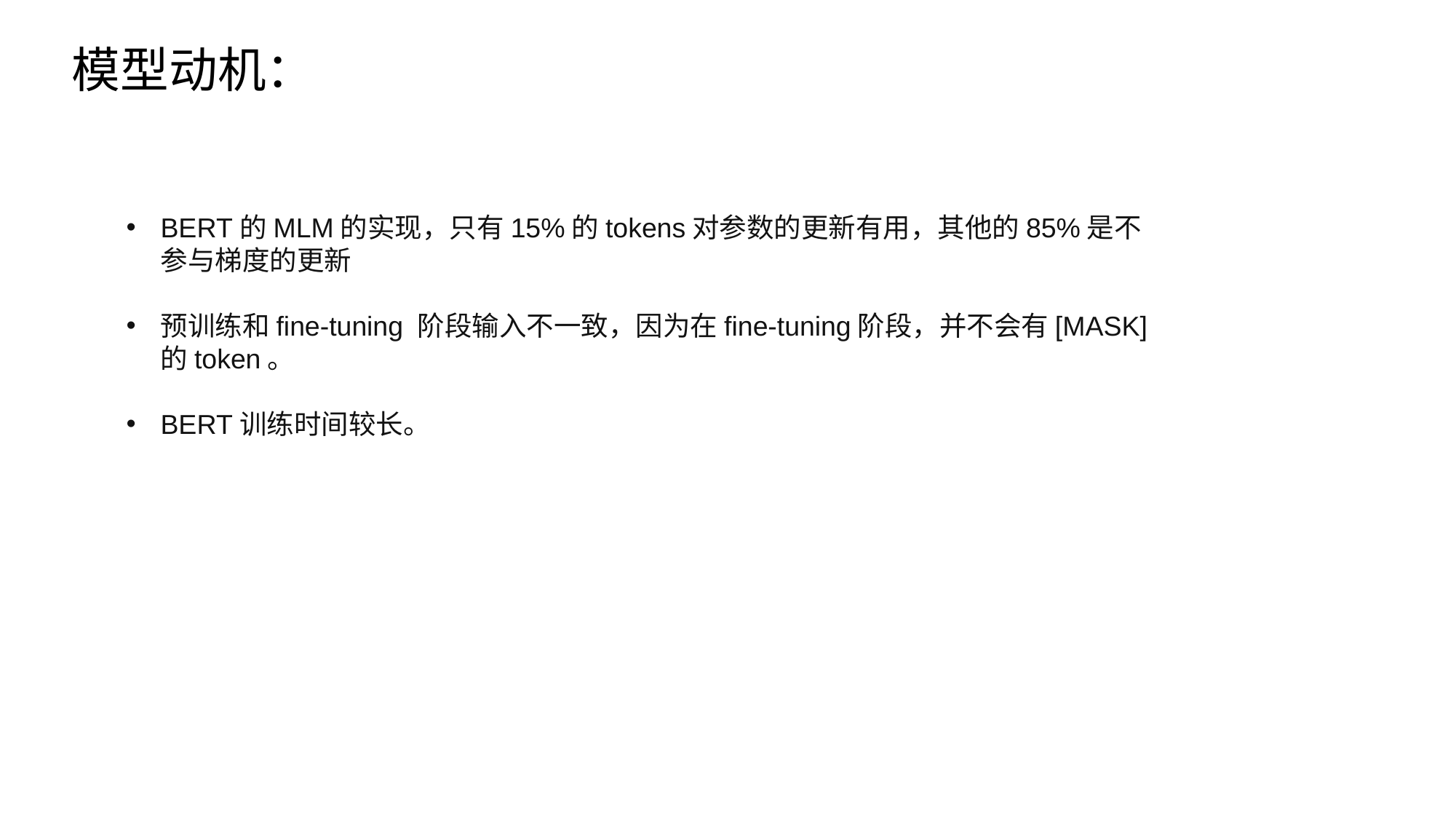

模型动机：

BERT的MLM的实现，只有15%的tokens对参数的更新有用，其他的85%是不参与梯度的更新

预训练和fine-tuning 阶段输入不一致，因为在fine-tuning阶段，并不会有[MASK]的token。

BERT训练时间较长。